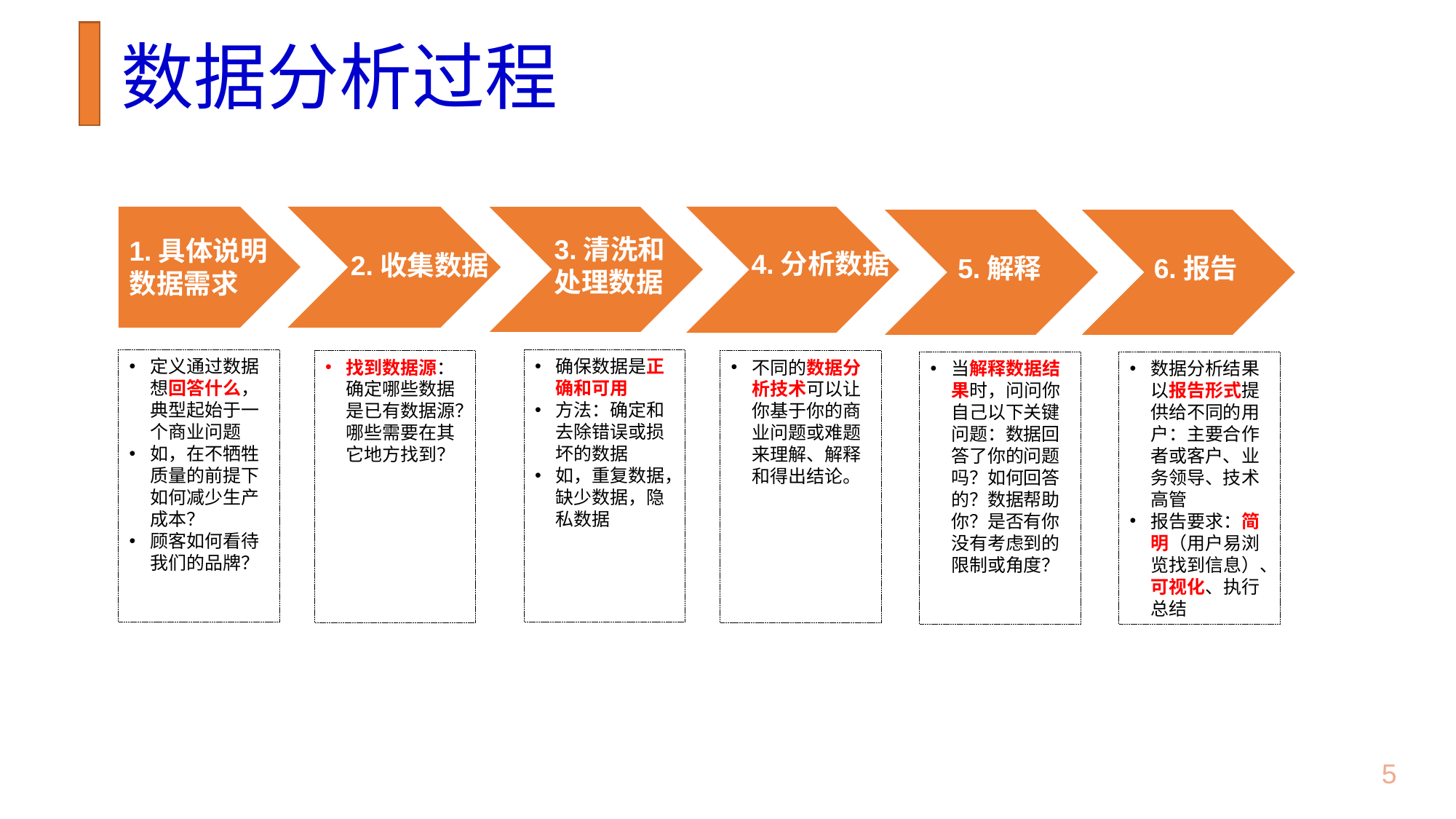

# 数据分析过程
3.清洗和处理数据

1.具体说明数据需求

2.收集数据

4.分析数据

3.清洗和处理数据
2.收集数据

5.解释

6.报告
确保数据是正确和可用
方法：确定和去除错误或损坏的数据
如，重复数据，缺少数据，隐私数据

定义通过数据想回答什么，典型起始于一个商业问题
如，在不牺牲质量的前提下如何减少生产成本？
顾客如何看待我们的品牌？

找到数据源：确定哪些数据是已有数据源？哪些需要在其它地方找到？

不同的数据分析技术可以让你基于你的商业问题或难题来理解、解释和得出结论。

数据分析结果以报告形式提供给不同的用户：主要合作者或客户、业务领导、技术高管
报告要求：简明（用户易浏览找到信息）、可视化、执行总结
当解释数据结果时，问问你自己以下关键问题：数据回答了你的问题吗？如何回答的？数据帮助你？是否有你没有考虑到的限制或角度？

5